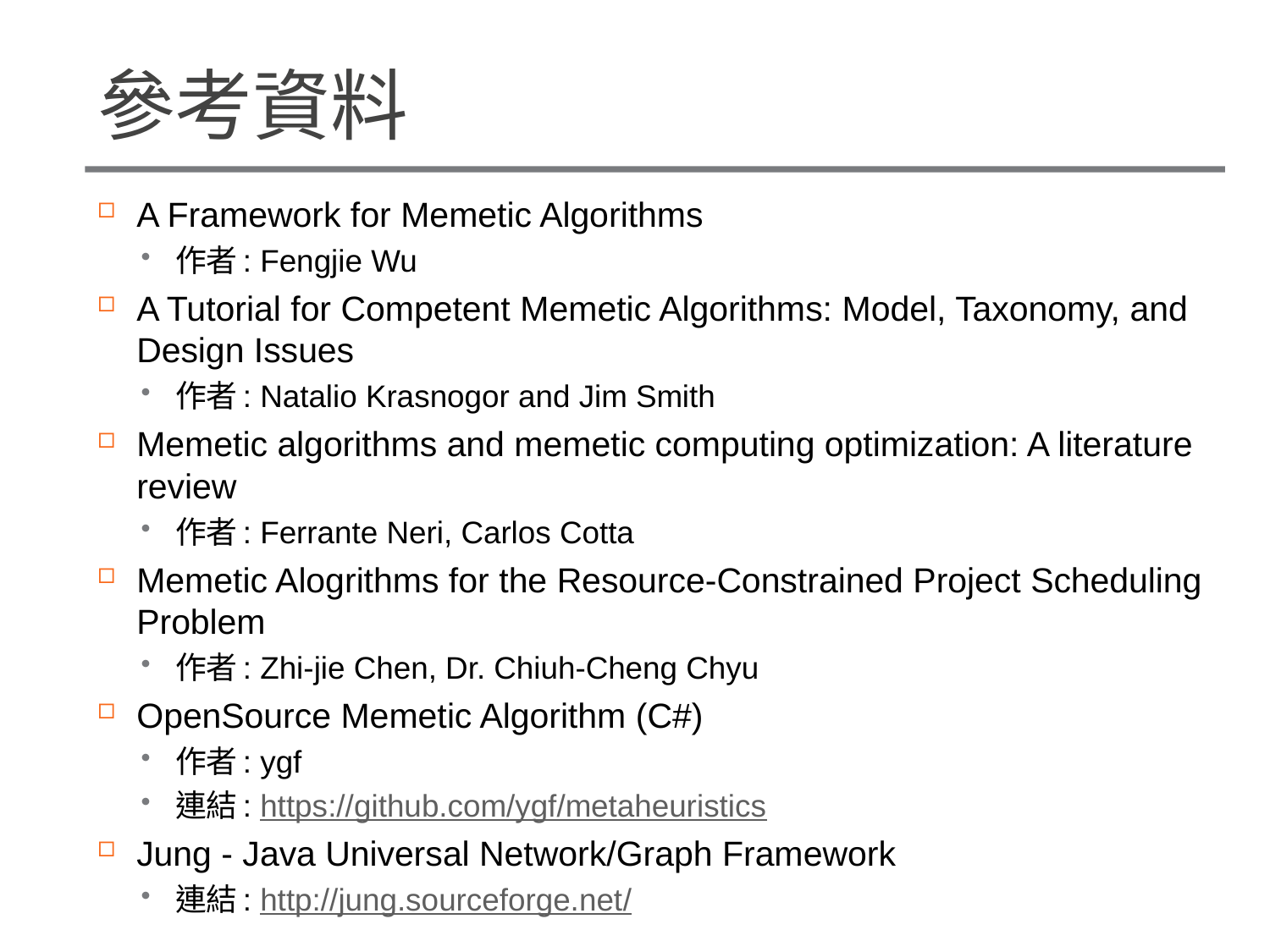

# 參考資料
A Framework for Memetic Algorithms
作者: Fengjie Wu
A Tutorial for Competent Memetic Algorithms: Model, Taxonomy, and Design Issues
作者: Natalio Krasnogor and Jim Smith
Memetic algorithms and memetic computing optimization: A literature review
作者: Ferrante Neri, Carlos Cotta
Memetic Alogrithms for the Resource-Constrained Project Scheduling Problem
作者: Zhi-jie Chen, Dr. Chiuh-Cheng Chyu
OpenSource Memetic Algorithm (C#)
作者: ygf
連結: https://github.com/ygf/metaheuristics
Jung - Java Universal Network/Graph Framework
連結: http://jung.sourceforge.net/